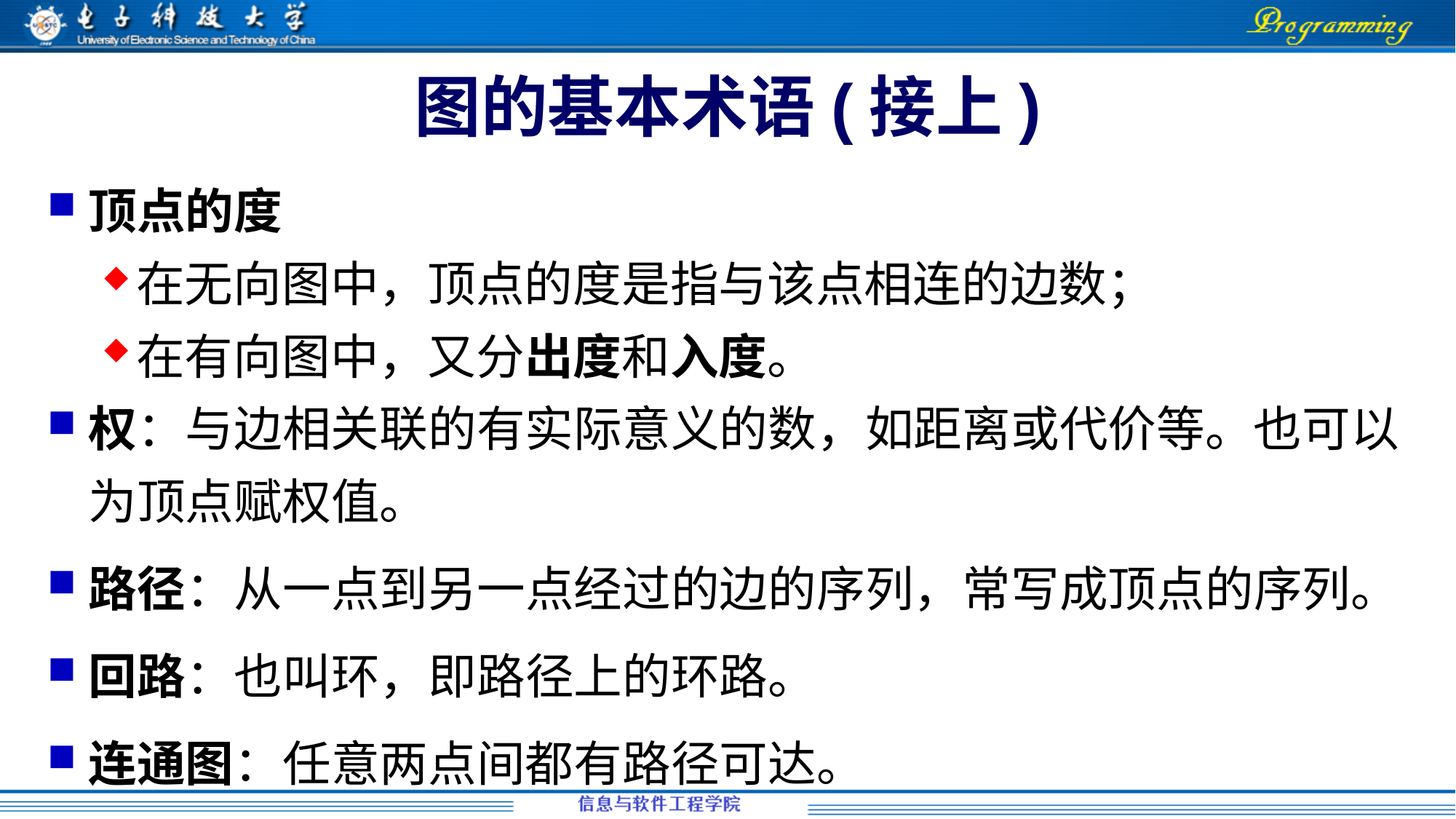

# 图的基本术语(接上)
顶点的度
在无向图中，顶点的度是指与该点相连的边数；
在有向图中，又分出度和入度。
权：与边相关联的有实际意义的数，如距离或代价等。也可以为顶点赋权值。
路径：从一点到另一点经过的边的序列，常写成顶点的序列。
回路：也叫环，即路径上的环路。
连通图：任意两点间都有路径可达。